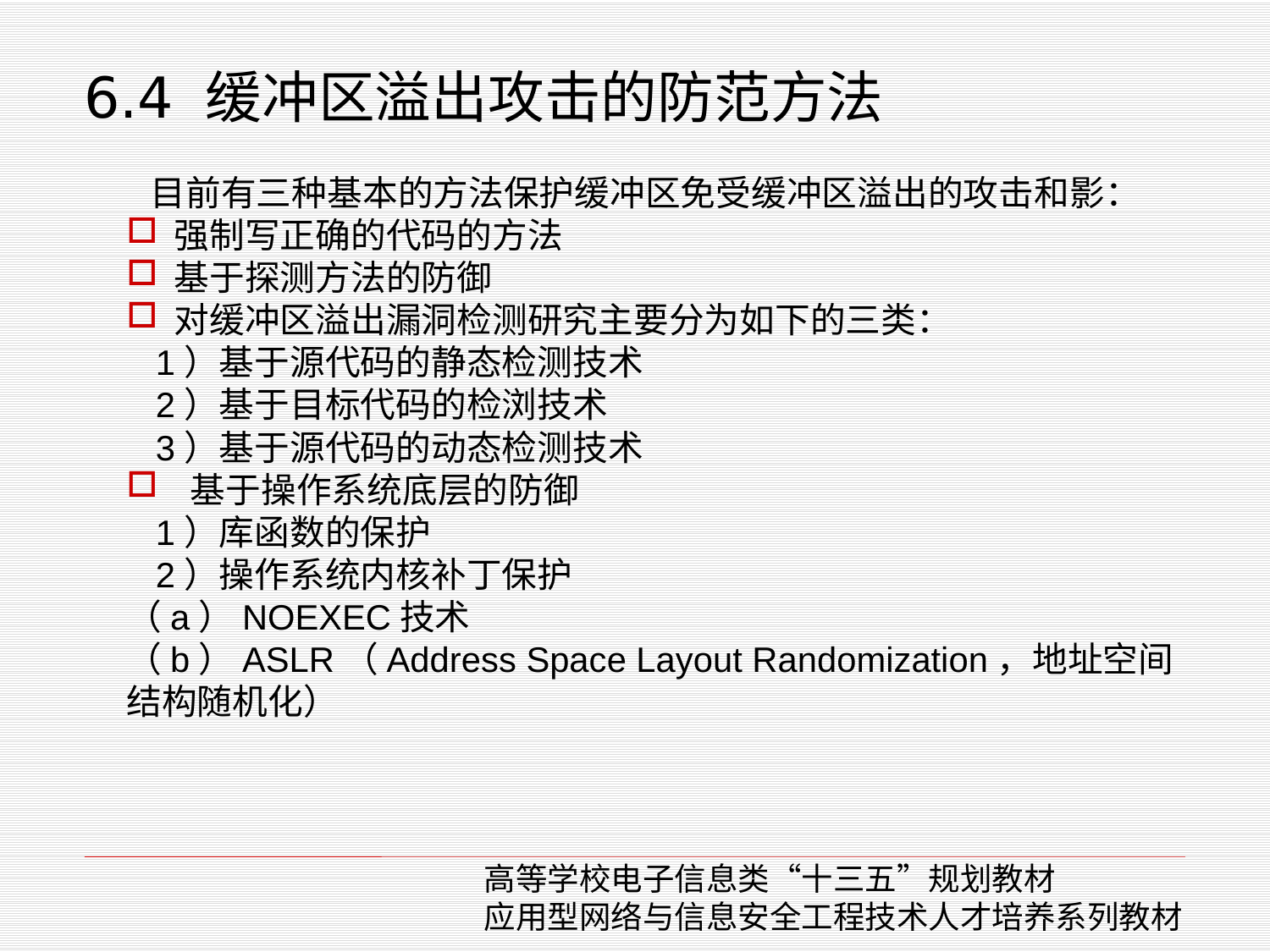

6.4 缓冲区溢出攻击的防范方法
  目前有三种基本的方法保护缓冲区免受缓冲区溢出的攻击和影：
强制写正确的代码的方法
基于探测方法的防御对缓冲区溢出漏洞检测研究主要分为如下的三类：
   1）基于源代码的静态检测技术
   2）基于目标代码的检浏技术
   3）基于源代码的动态检测技术
 基于操作系统底层的防御
   1）库函数的保护
   2）操作系统内核补丁保护（a）NOEXEC技术（b）ASLR（Address Space Layout Randomization，地址空间结构随机化）
高等学校电子信息类“十三五”规划教材
应用型网络与信息安全工程技术人才培养系列教材